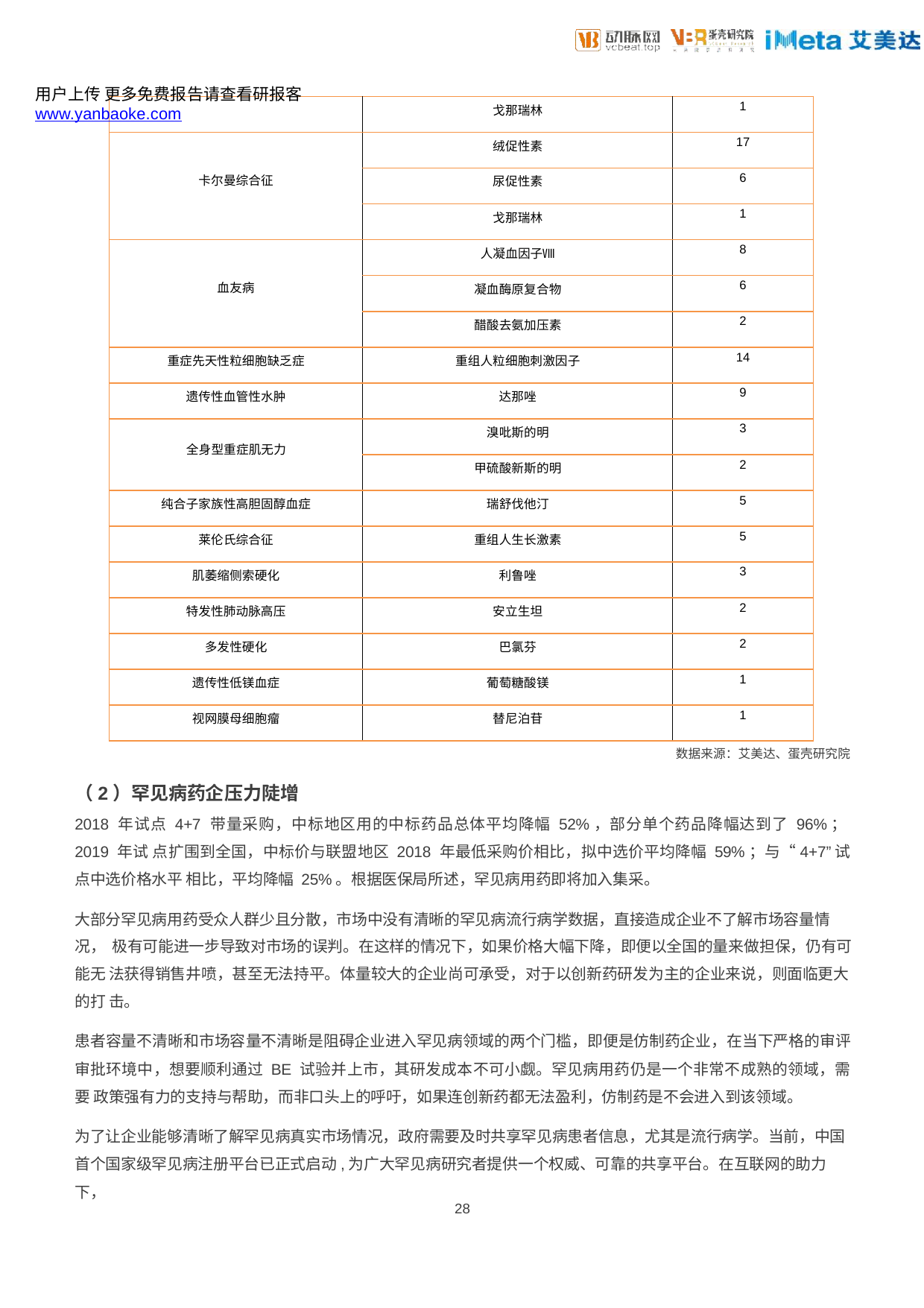

用户上传 更多免费报告请查看研报客 www.yanbaoke.com
|  | 戈那瑞林 | 1 |
| --- | --- | --- |
| 卡尔曼综合征 | 绒促性素 | 17 |
|  | 尿促性素 | 6 |
|  | 戈那瑞林 | 1 |
| 血友病 | 人凝血因子Ⅷ | 8 |
|  | 凝血酶原复合物 | 6 |
|  | 醋酸去氨加压素 | 2 |
| 重症先天性粒细胞缺乏症 | 重组人粒细胞刺激因子 | 14 |
| 遗传性血管性水肿 | 达那唑 | 9 |
| 全身型重症肌无力 | 溴吡斯的明 | 3 |
|  | 甲硫酸新斯的明 | 2 |
| 纯合子家族性高胆固醇血症 | 瑞舒伐他汀 | 5 |
| 莱伦氏综合征 | 重组人生长激素 | 5 |
| 肌萎缩侧索硬化 | 利鲁唑 | 3 |
| 特发性肺动脉高压 | 安立生坦 | 2 |
| 多发性硬化 | 巴氯芬 | 2 |
| 遗传性低镁血症 | 葡萄糖酸镁 | 1 |
| 视网膜母细胞瘤 | 替尼泊苷 | 1 |
数据来源：艾美达、蛋壳研究院

（2）罕见病药企压力陡增
2018 年试点 4+7 带量采购，中标地区用的中标药品总体平均降幅 52%，部分单个药品降幅达到了 96%；2019 年试 点扩围到全国，中标价与联盟地区 2018 年最低采购价相比，拟中选价平均降幅 59%；与“4+7”试点中选价格水平 相比，平均降幅 25%。根据医保局所述，罕见病用药即将加入集采。
大部分罕见病用药受众人群少且分散，市场中没有清晰的罕见病流行病学数据，直接造成企业不了解市场容量情况，  极有可能进一步导致对市场的误判。在这样的情况下，如果价格大幅下降，即便以全国的量来做担保，仍有可能无 法获得销售井喷，甚至无法持平。体量较大的企业尚可承受，对于以创新药研发为主的企业来说，则面临更大的打 击。
患者容量不清晰和市场容量不清晰是阻碍企业进入罕见病领域的两个门槛，即便是仿制药企业，在当下严格的审评 审批环境中，想要顺利通过 BE 试验并上市，其研发成本不可小觑。罕见病用药仍是一个非常不成熟的领域，需要 政策强有力的支持与帮助，而非口头上的呼吁，如果连创新药都无法盈利，仿制药是不会进入到该领域。
为了让企业能够清晰了解罕见病真实市场情况，政府需要及时共享罕见病患者信息，尤其是流行病学。当前，中国 首个国家级罕见病注册平台已正式启动,为广大罕见病研究者提供一个权威、可靠的共享平台。在互联网的助力下，
28